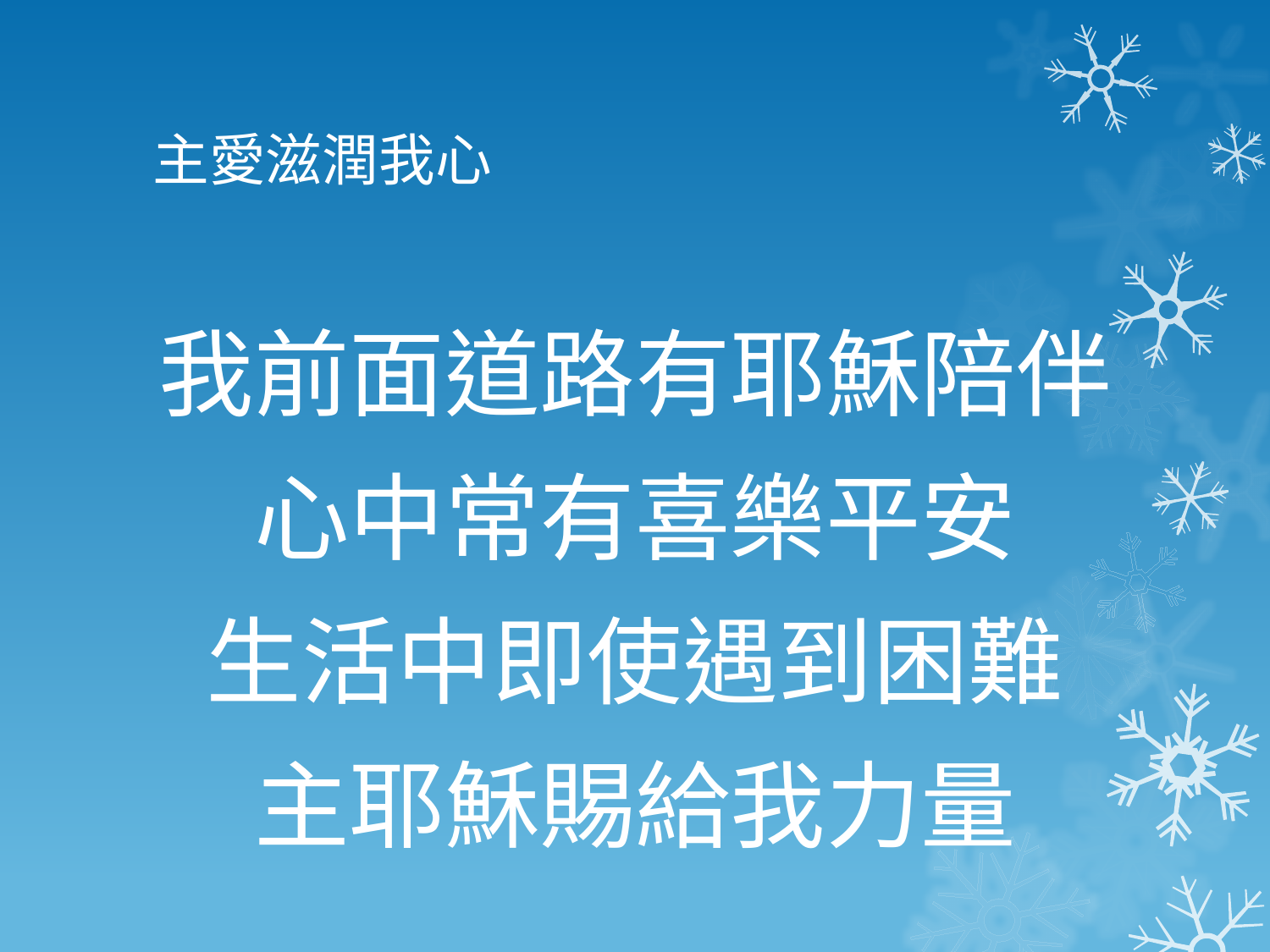

# 主愛滋潤我心
我前面道路有耶穌陪伴
心中常有喜樂平安
生活中即使遇到困難
主耶穌賜給我力量